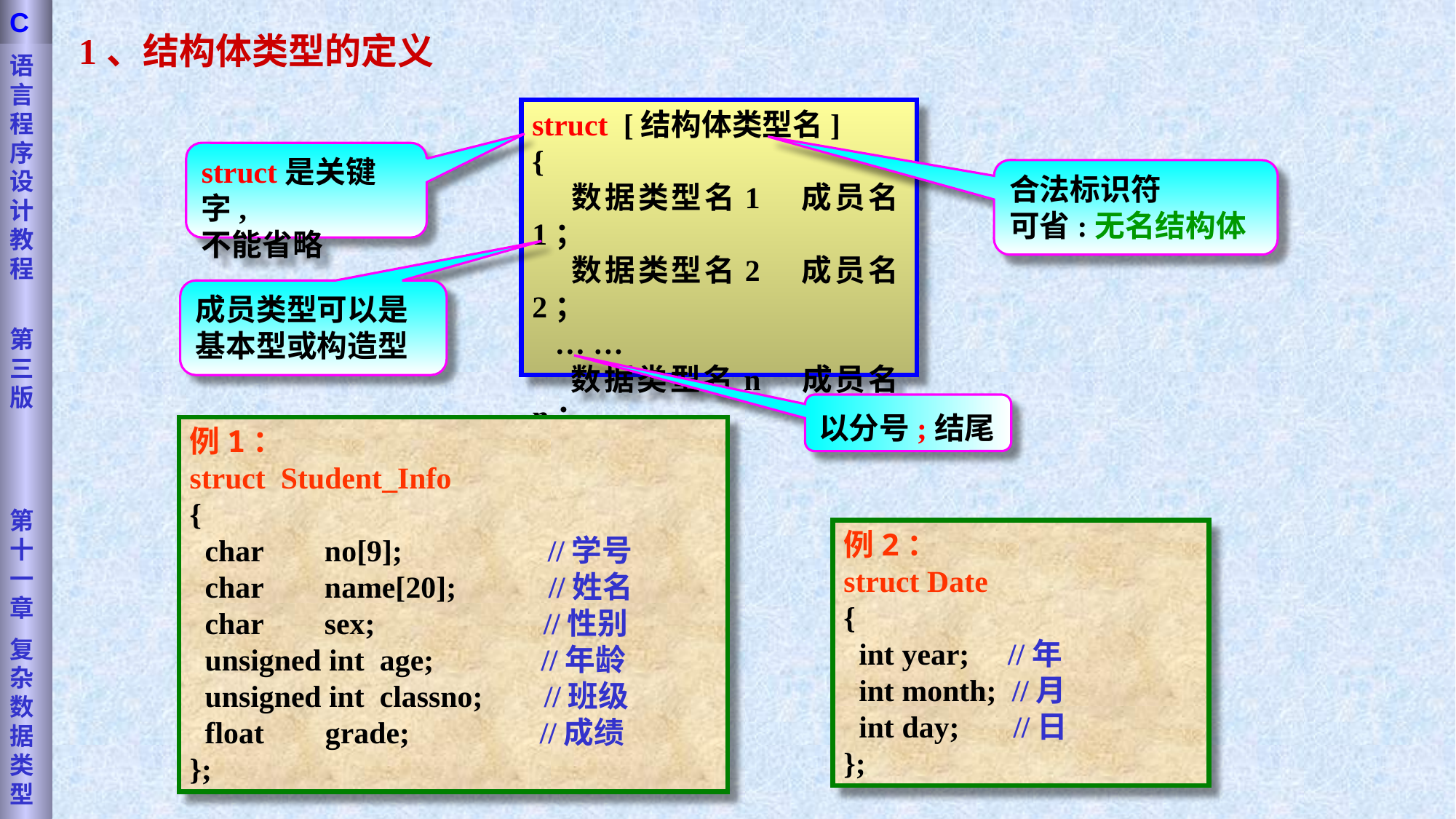

语言程序设计教程
第三版

第十一章
复杂数据类型
C
1、结构体类型的定义
struct  [结构体类型名]
{
   数据类型名1   成员名1；
   数据类型名2   成员名2；
   … …
   数据类型名n   成员名n；
}；
struct是关键字,
不能省略

合法标识符
可省:无名结构体
成员类型可以是
基本型或构造型

以分号;结尾
例1：
struct  Student_Info
{
  char        no[9];                   //学号
  char        name[20];            //姓名
  char        sex;                      //性别
  unsigned int  age;              //年龄
  unsigned int  classno;        //班级
  float        grade;                 //成绩
};
例2：
struct Date
{
  int year;     //年
  int month;  //月
  int day;       //日
};